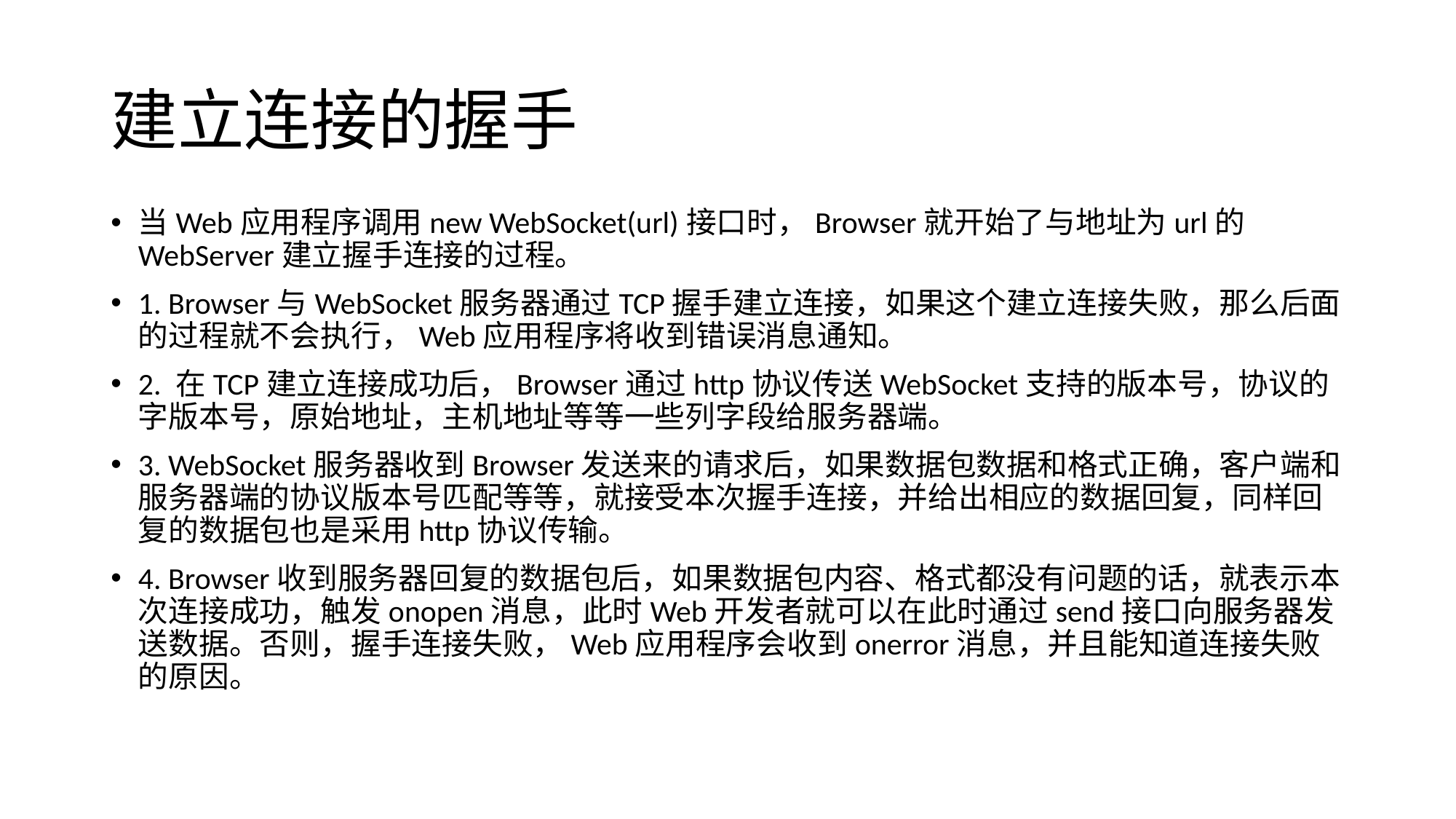

# 建立连接的握手
当Web应用程序调用new WebSocket(url)接口时，Browser就开始了与地址为url的WebServer建立握手连接的过程。
1. Browser与WebSocket服务器通过TCP握手建立连接，如果这个建立连接失败，那么后面的过程就不会执行，Web应用程序将收到错误消息通知。
2. 在TCP建立连接成功后，Browser通过http协议传送WebSocket支持的版本号，协议的字版本号，原始地址，主机地址等等一些列字段给服务器端。
3. WebSocket服务器收到Browser发送来的请求后，如果数据包数据和格式正确，客户端和服务器端的协议版本号匹配等等，就接受本次握手连接，并给出相应的数据回复，同样回复的数据包也是采用http协议传输。
4. Browser收到服务器回复的数据包后，如果数据包内容、格式都没有问题的话，就表示本次连接成功，触发onopen消息，此时Web开发者就可以在此时通过send接口向服务器发送数据。否则，握手连接失败，Web应用程序会收到onerror消息，并且能知道连接失败的原因。